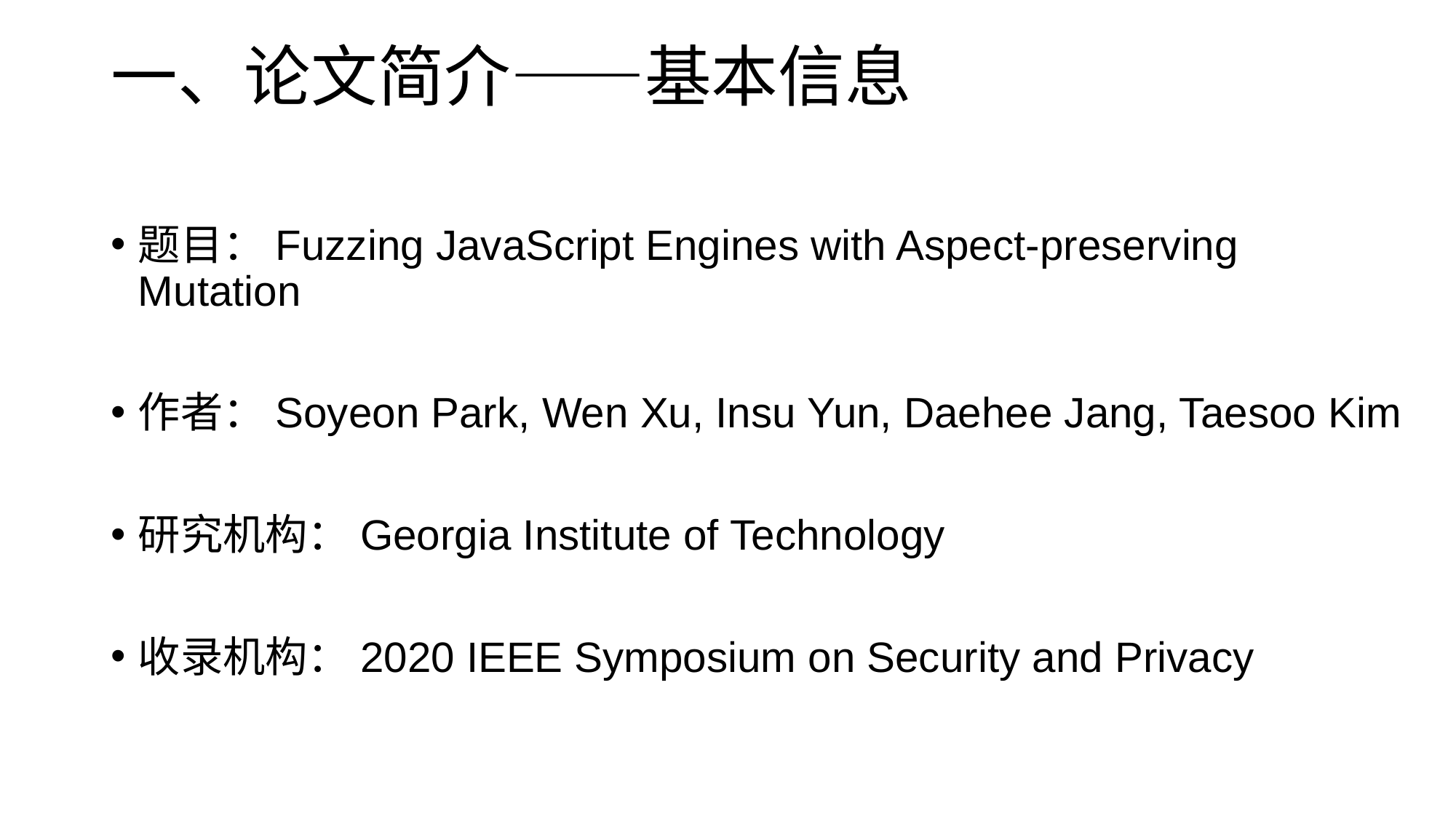

# 一、论文简介——基本信息
题目：Fuzzing JavaScript Engines with Aspect-preserving Mutation

作者：Soyeon Park, Wen Xu, Insu Yun, Daehee Jang, Taesoo Kim

研究机构：Georgia Institute of Technology

收录机构：2020 IEEE Symposium on Security and Privacy